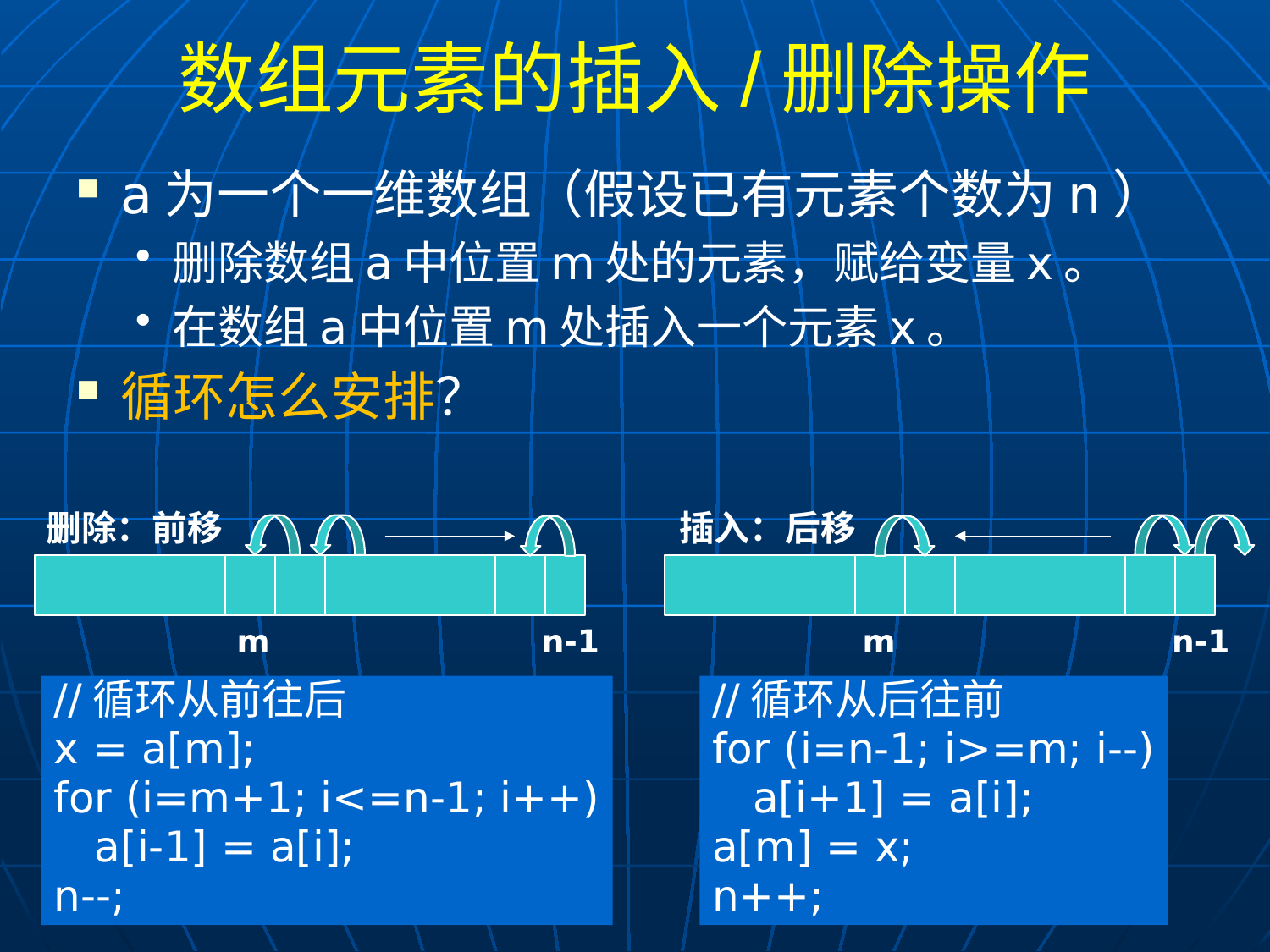

# 数组元素的插入/删除操作
a为一个一维数组（假设已有元素个数为n）
删除数组a中位置m处的元素，赋给变量x。
在数组a中位置m处插入一个元素x。
循环怎么安排？
删除：前移

m
n-1

插入：后移

m
n-1

//循环从前往后
x = a[m];
for (i=m+1; i<=n-1; i++)
   a[i-1] = a[i];
n--;
//循环从后往前
for (i=n-1; i>=m; i--)
   a[i+1] = a[i];
a[m] = x;
n++;